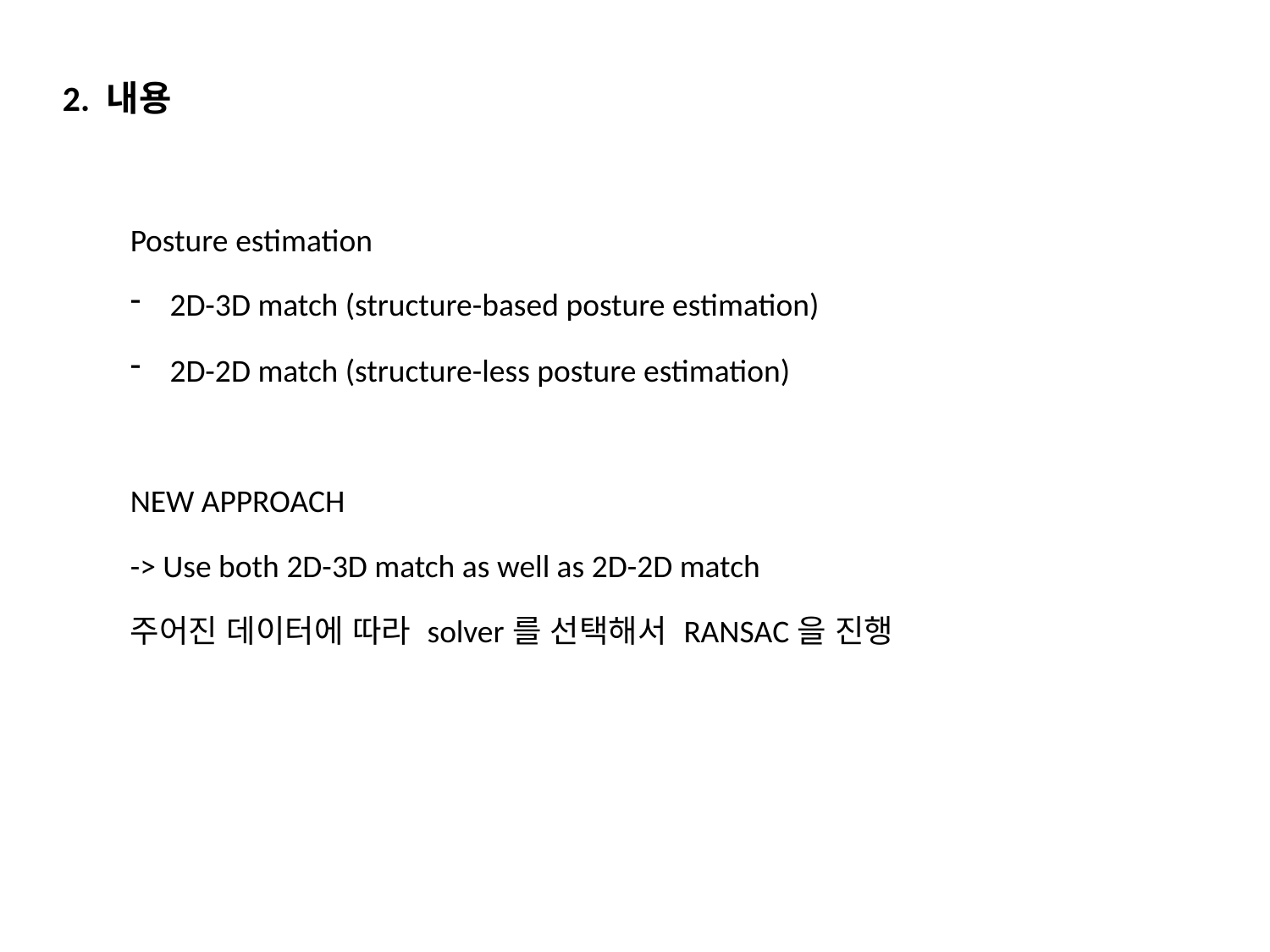

2. 내용
Posture estimation
2D-3D match (structure-based posture estimation)
2D-2D match (structure-less posture estimation)

NEW APPROACH
-> Use both 2D-3D match as well as 2D-2D match
주어진 데이터에 따라 solver를 선택해서 RANSAC을 진행